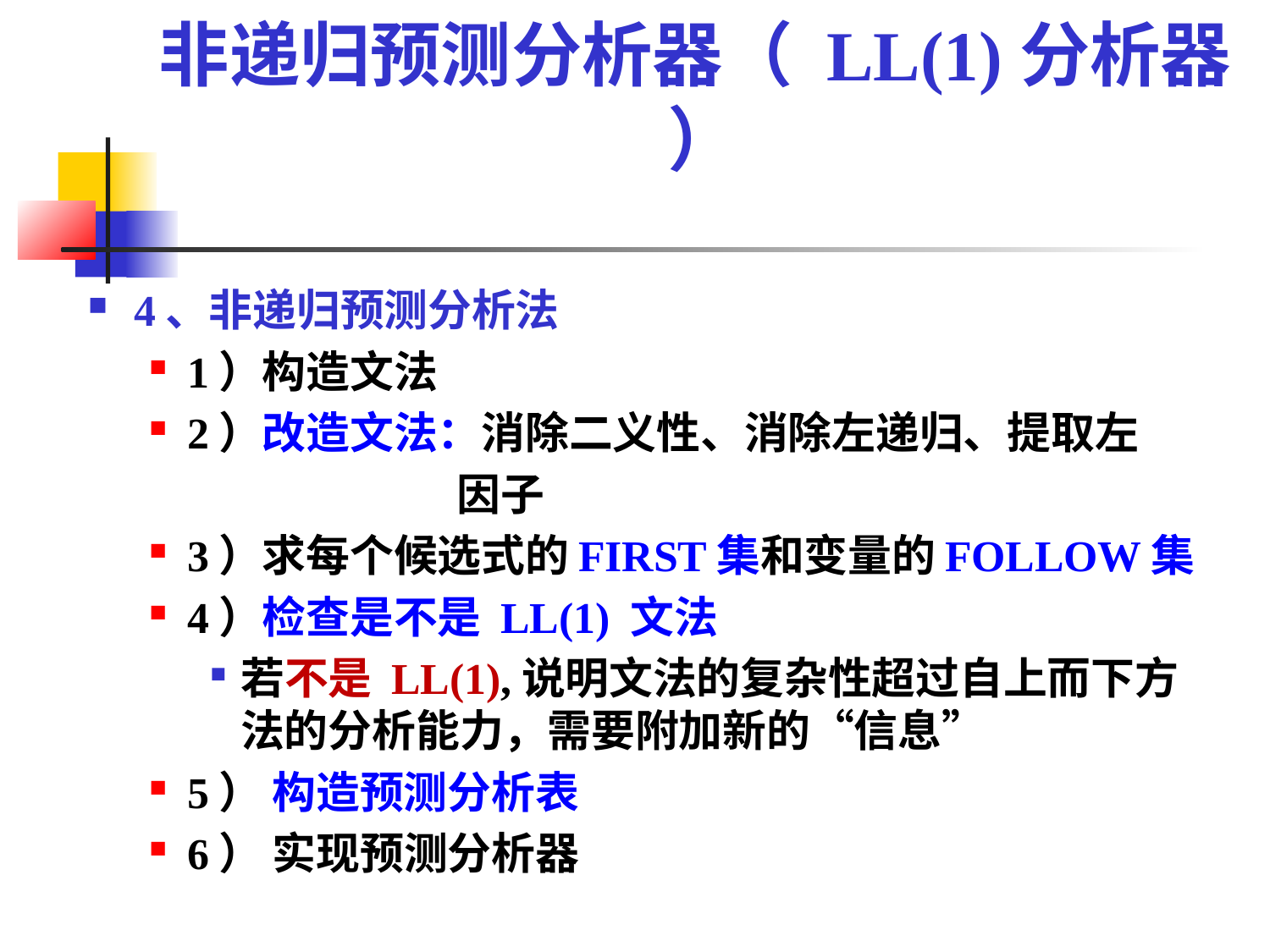

非递归预测分析器（ LL(1)分析器 ）
4、非递归预测分析法
1）构造文法
2）改造文法：消除二义性、消除左递归、提取左
                              因子
3）求每个候选式的FIRST集和变量的FOLLOW集
4）检查是不是 LL(1) 文法
若不是 LL(1),说明文法的复杂性超过自上而下方法的分析能力，需要附加新的“信息”
5） 构造预测分析表
6） 实现预测分析器